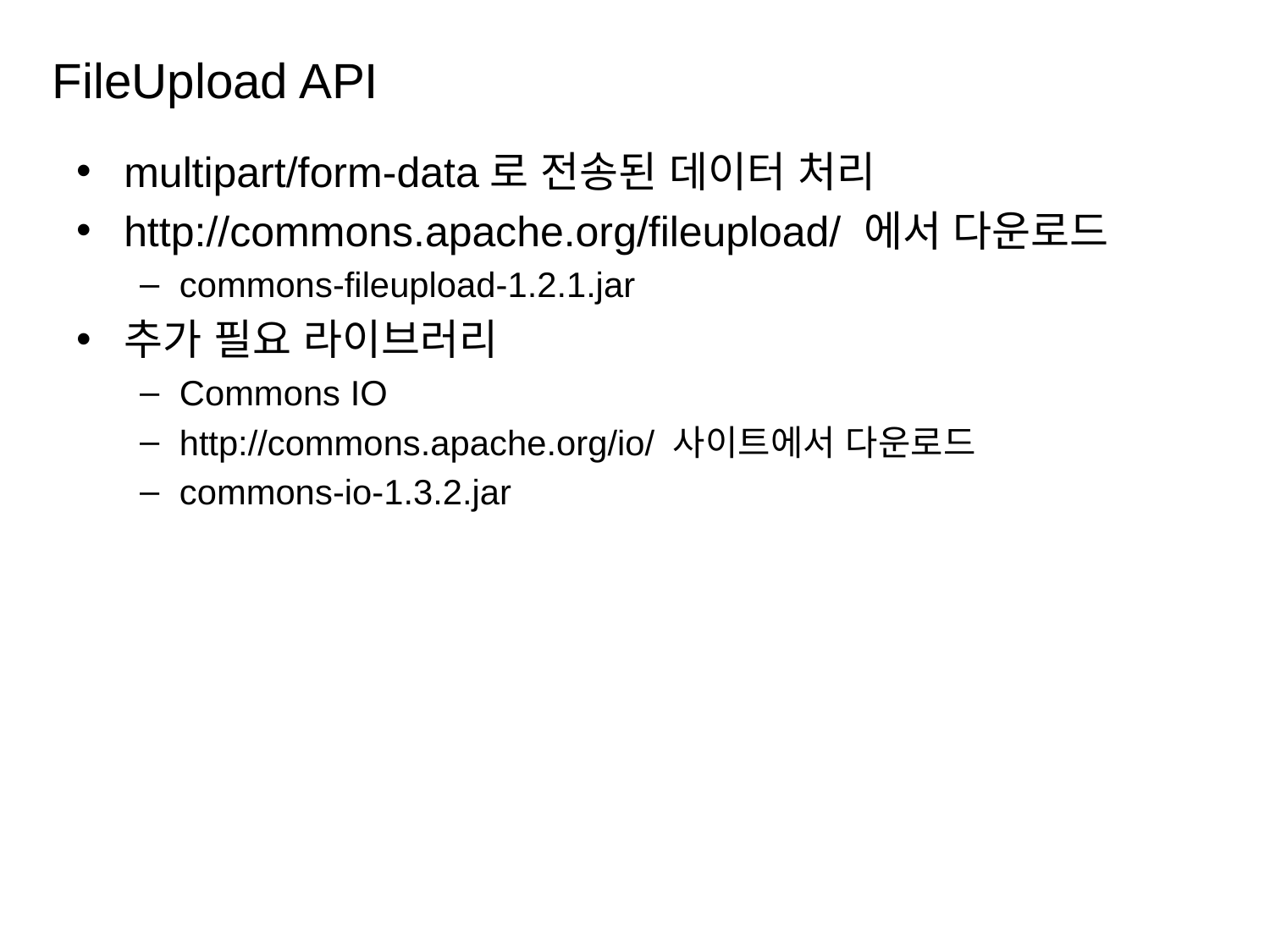

# FileUpload API
multipart/form-data로 전송된 데이터 처리
http://commons.apache.org/fileupload/ 에서 다운로드
commons-fileupload-1.2.1.jar
추가 필요 라이브러리
Commons IO
http://commons.apache.org/io/ 사이트에서 다운로드
commons-io-1.3.2.jar